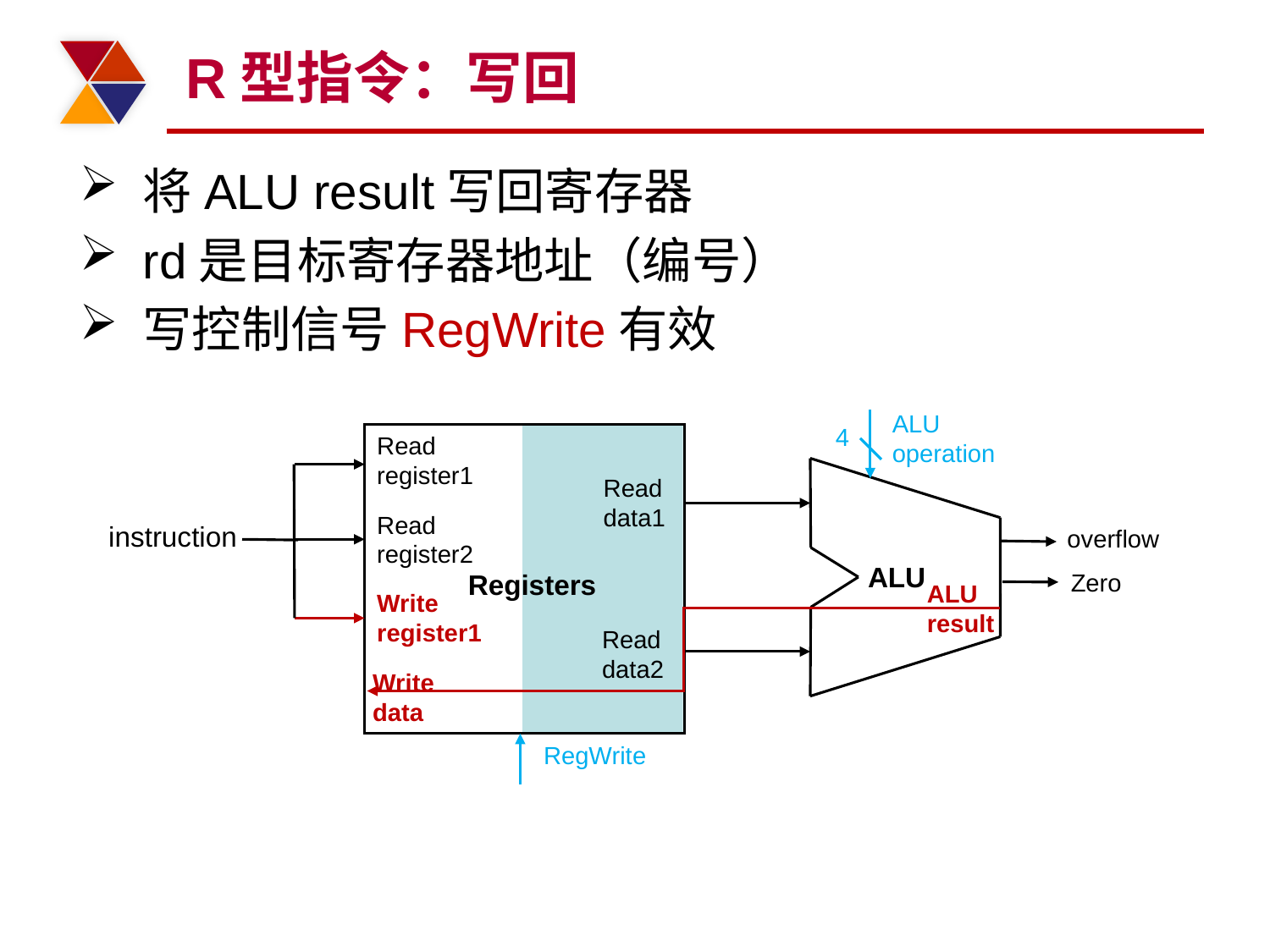

# R型指令：写回
将ALU result写回寄存器
rd是目标寄存器地址（编号）
写控制信号RegWrite有效

ALU operation
4

ALU
Zero
ALU
result

Read
register1
Read
data1
Read
register2
Registers
Write
register1
Read
data2
Write
data
instruction
overflow
RegWrite